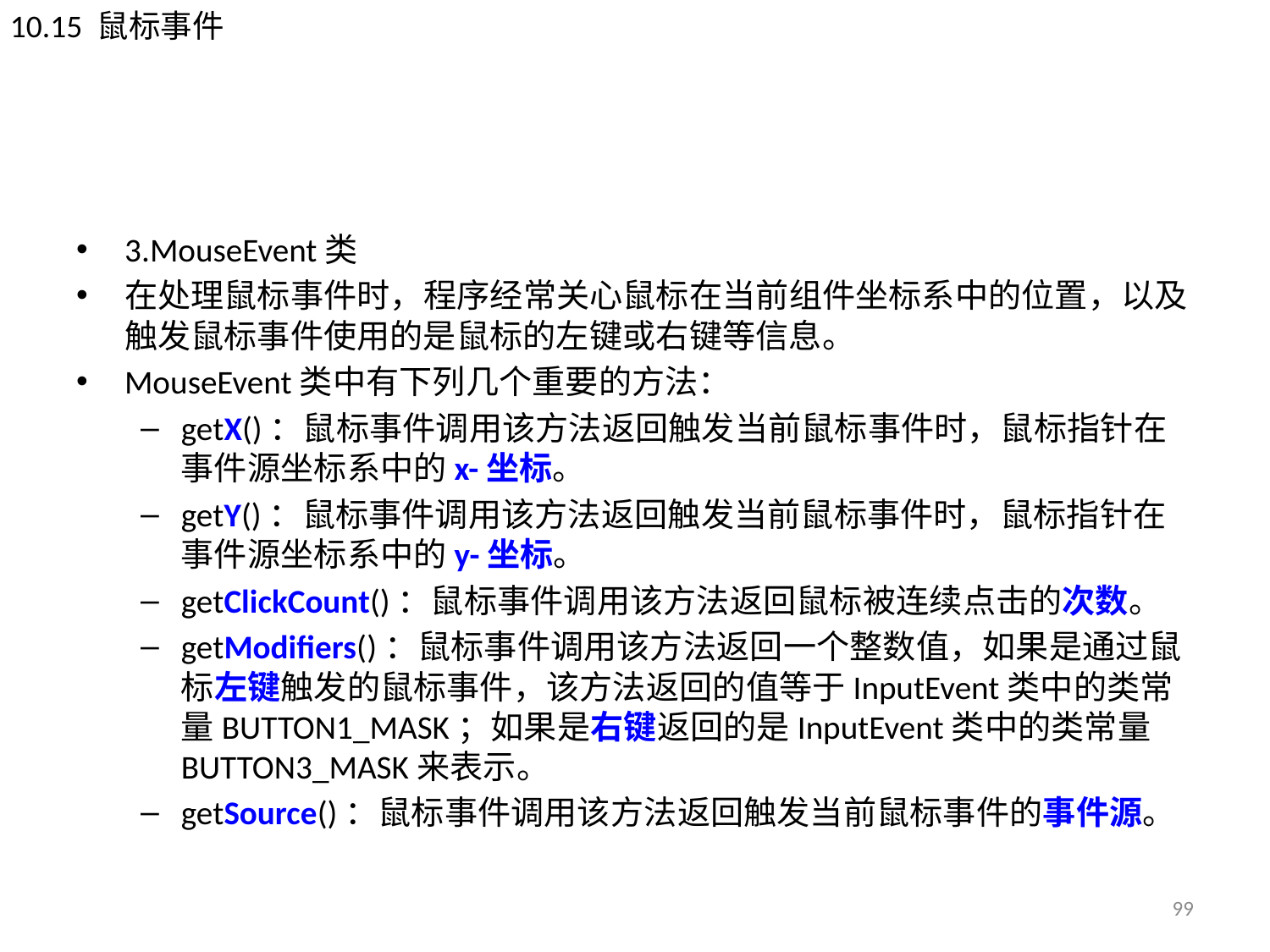

10.15 鼠标事件
#
3.MouseEvent类
在处理鼠标事件时，程序经常关心鼠标在当前组件坐标系中的位置，以及触发鼠标事件使用的是鼠标的左键或右键等信息。
MouseEvent类中有下列几个重要的方法：
getX()：鼠标事件调用该方法返回触发当前鼠标事件时，鼠标指针在事件源坐标系中的x-坐标。
getY()：鼠标事件调用该方法返回触发当前鼠标事件时，鼠标指针在事件源坐标系中的y-坐标。
getClickCount()：鼠标事件调用该方法返回鼠标被连续点击的次数。
getModifiers()：鼠标事件调用该方法返回一个整数值，如果是通过鼠标左键触发的鼠标事件，该方法返回的值等于InputEvent类中的类常量BUTTON1_MASK；如果是右键返回的是InputEvent类中的类常量BUTTON3_MASK来表示。
getSource()：鼠标事件调用该方法返回触发当前鼠标事件的事件源。

99